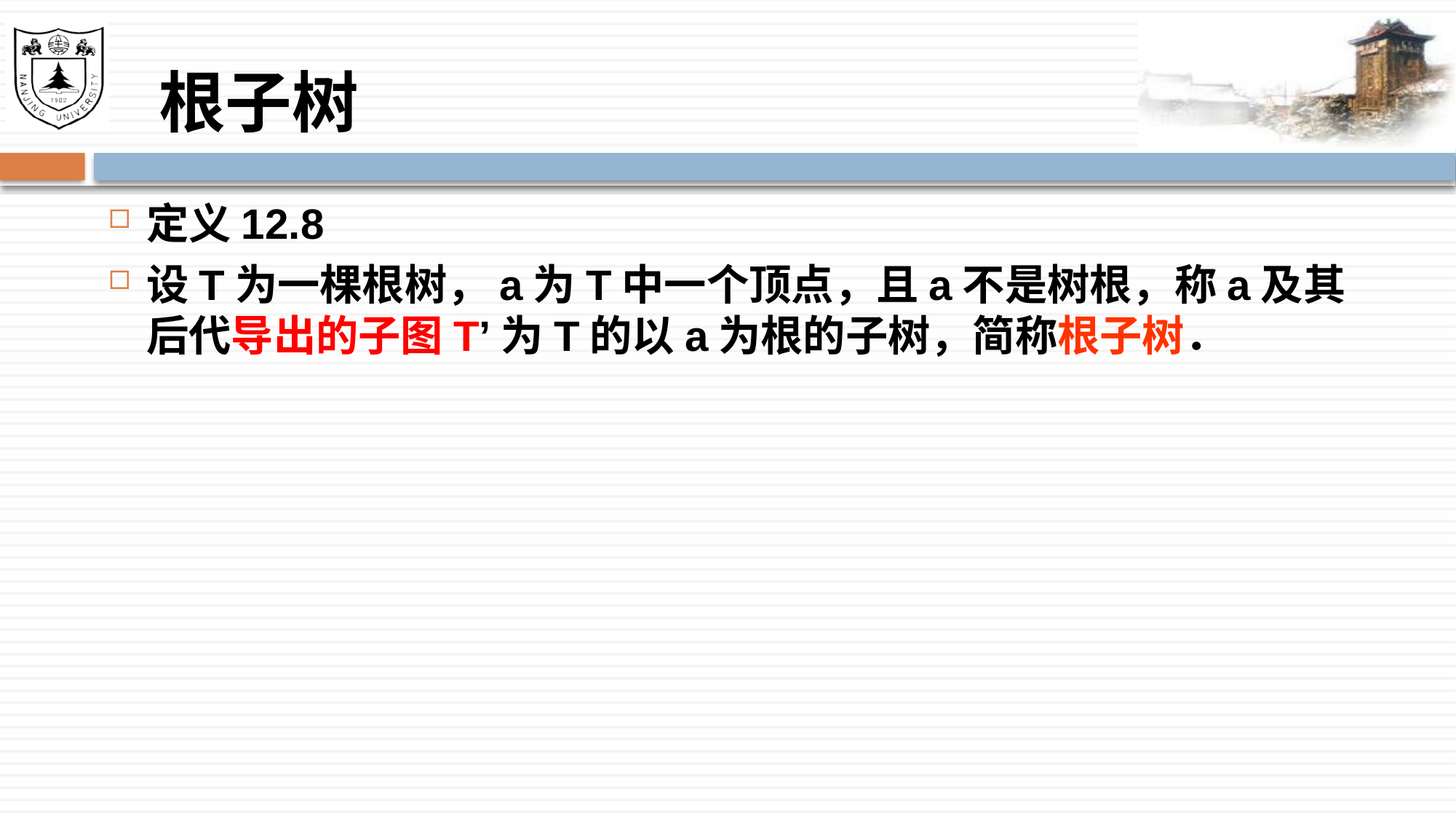

# 根子树
定义12.8
设T为一棵根树，a为T中一个顶点，且a不是树根，称a及其后代导出的子图T’为T的以a为根的子树，简称根子树．